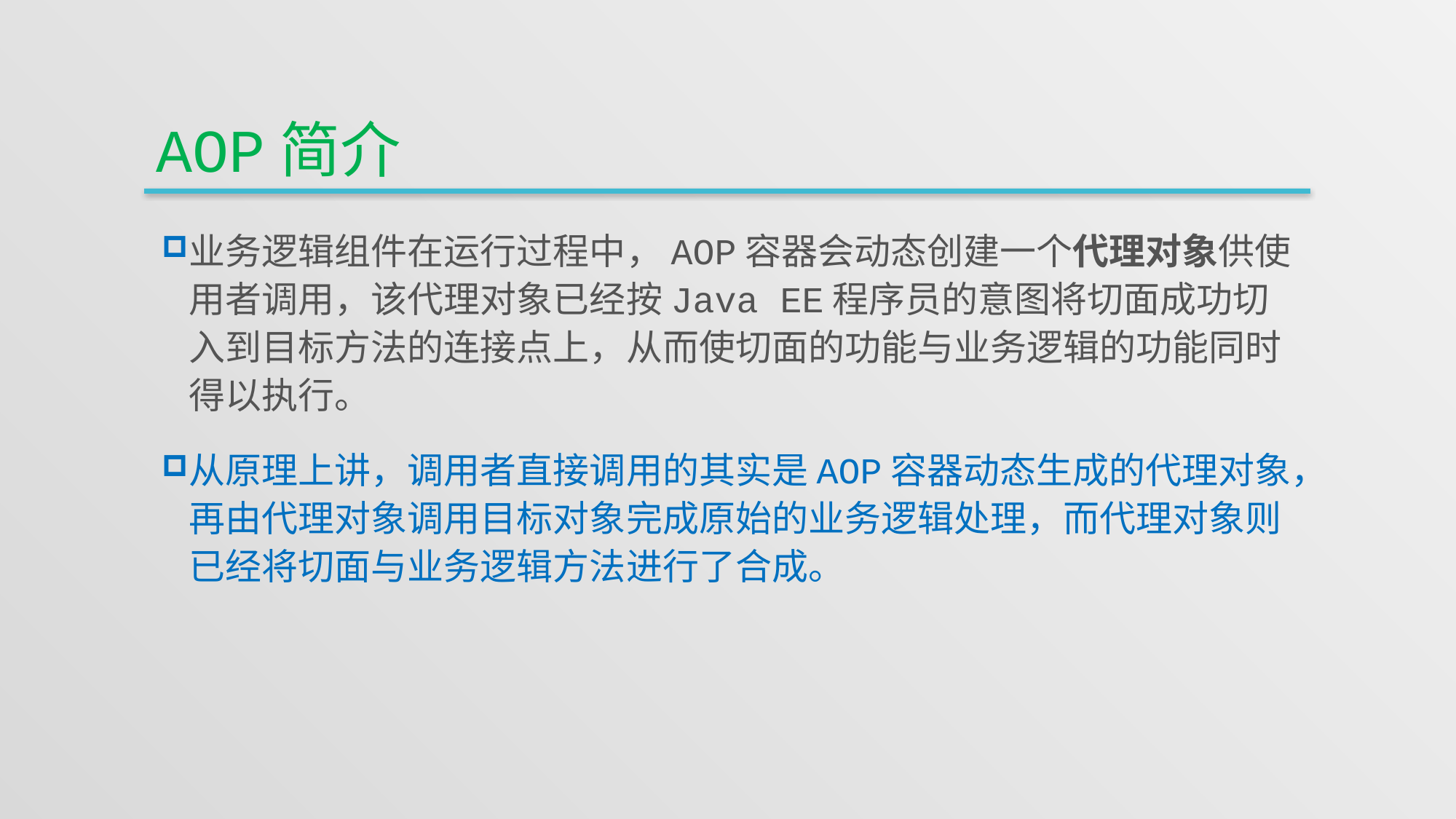

# AOP简介
业务逻辑组件在运行过程中，AOP容器会动态创建一个代理对象供使用者调用，该代理对象已经按Java EE程序员的意图将切面成功切入到目标方法的连接点上，从而使切面的功能与业务逻辑的功能同时得以执行。
从原理上讲，调用者直接调用的其实是AOP容器动态生成的代理对象，再由代理对象调用目标对象完成原始的业务逻辑处理，而代理对象则已经将切面与业务逻辑方法进行了合成。